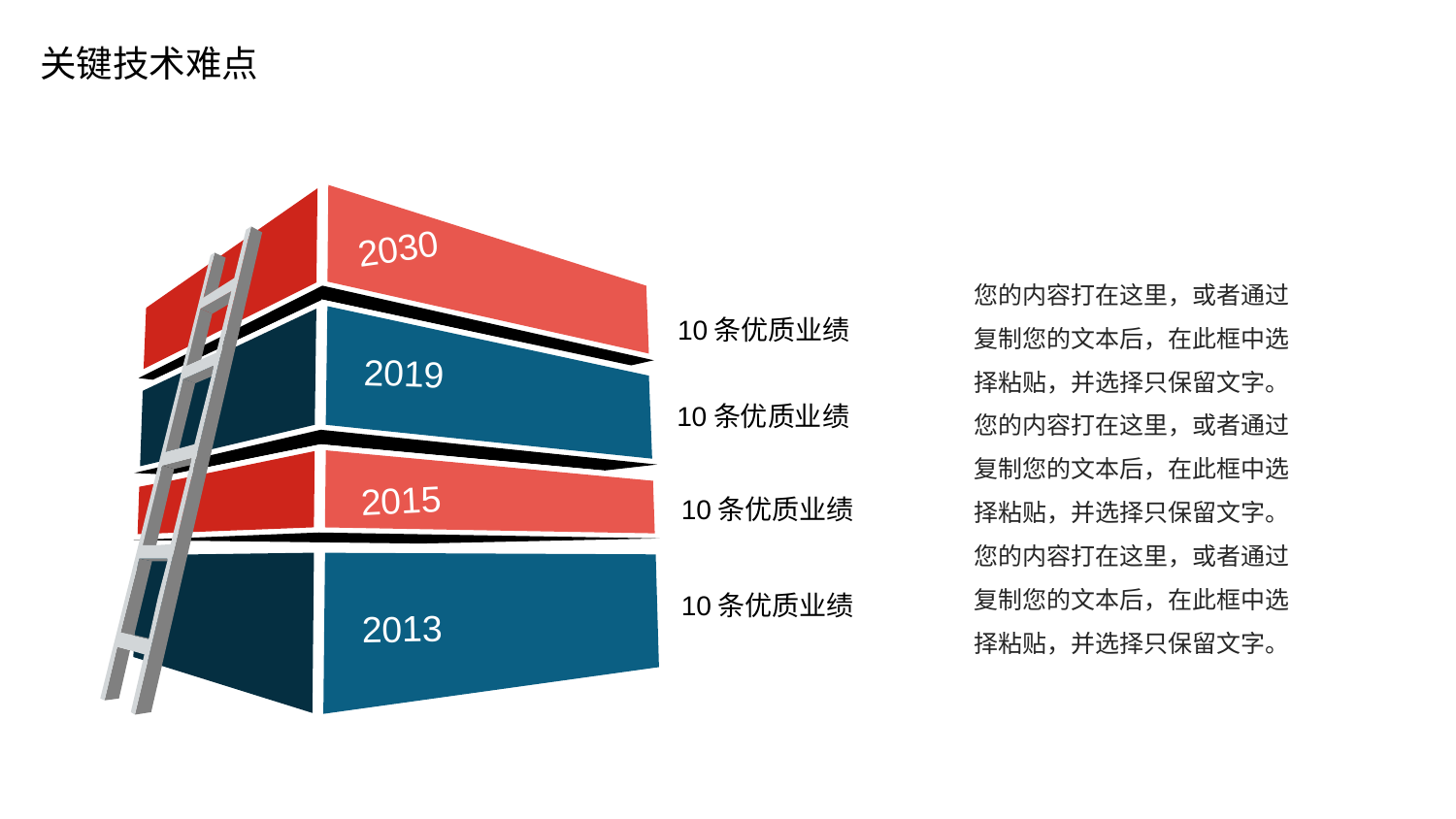

2030
您的内容打在这里，或者通过复制您的文本后，在此框中选择粘贴，并选择只保留文字。
您的内容打在这里，或者通过复制您的文本后，在此框中选择粘贴，并选择只保留文字。
您的内容打在这里，或者通过复制您的文本后，在此框中选择粘贴，并选择只保留文字。

10条优质业绩
2019
10条优质业绩
2015
10条优质业绩
10条优质业绩
2013